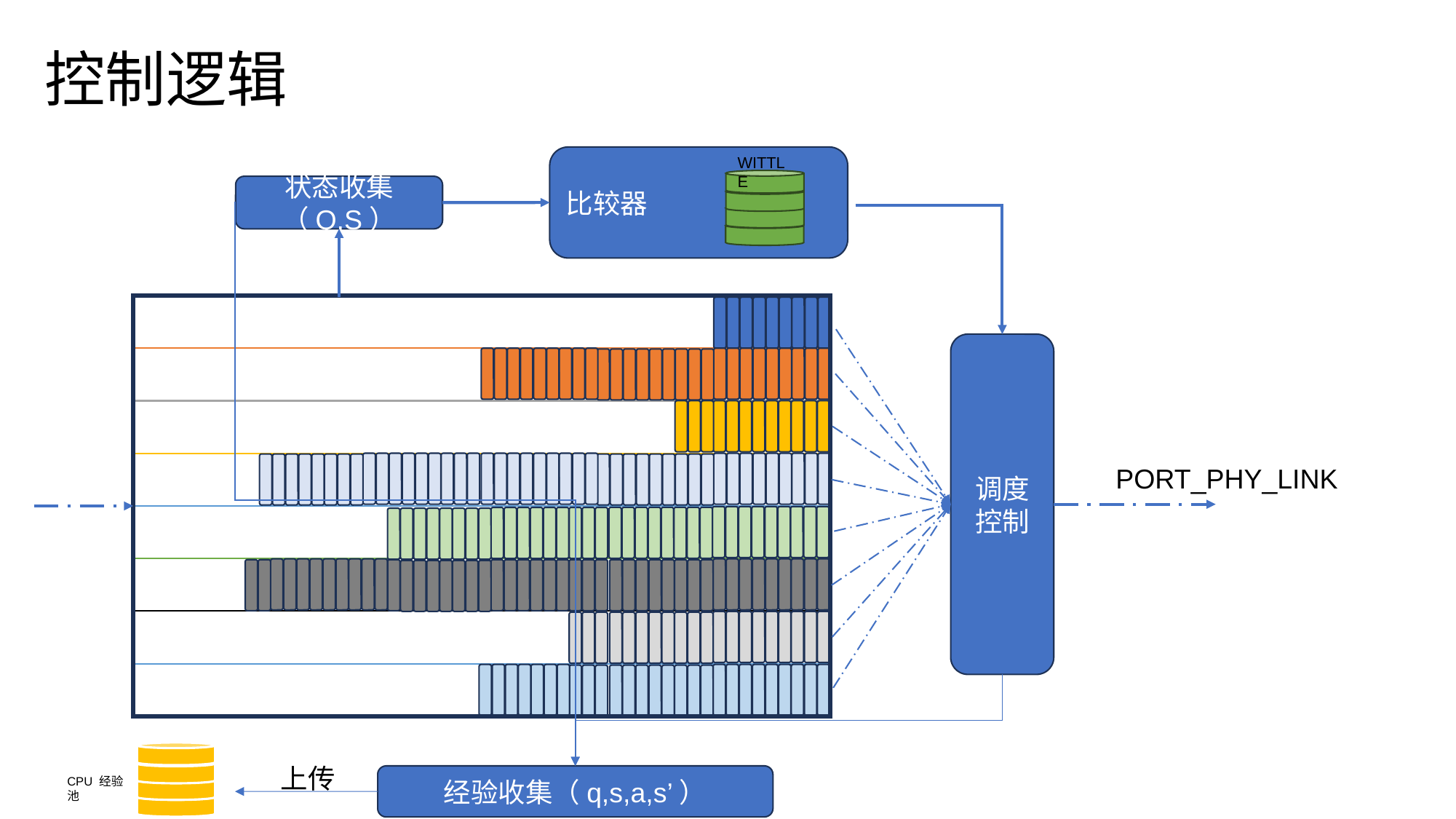

控制逻辑
比较器
WITTLE

状态收集（Q,S）

调度控制

PORT_PHY_LINK

上传

经验收集（q,s,a,s’）
CPU 经验池